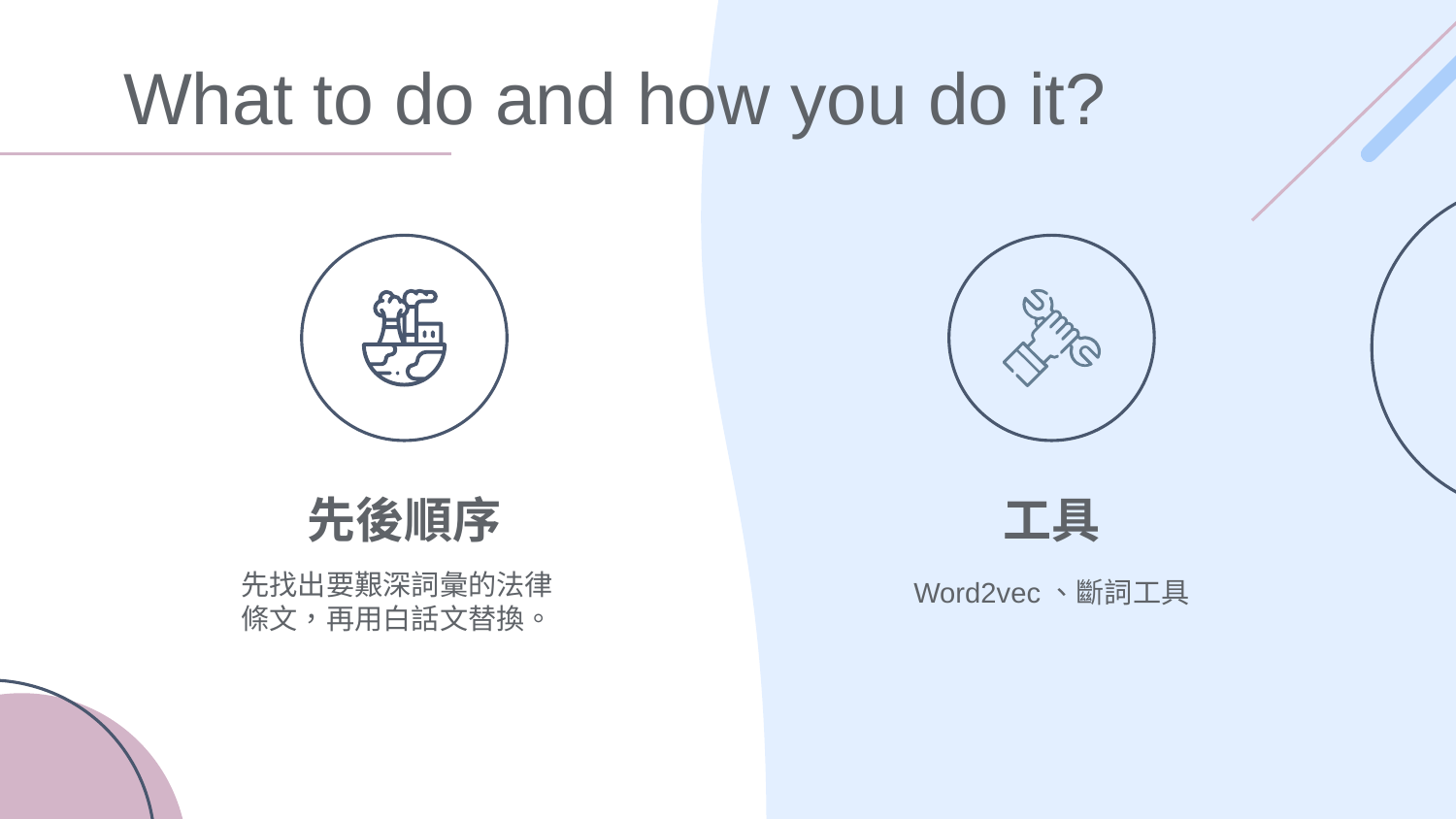

# What to do and how you do it?

先後順序
工具
先找出要艱深詞彙的法律條文，再用白話文替換。
Word2vec、斷詞工具